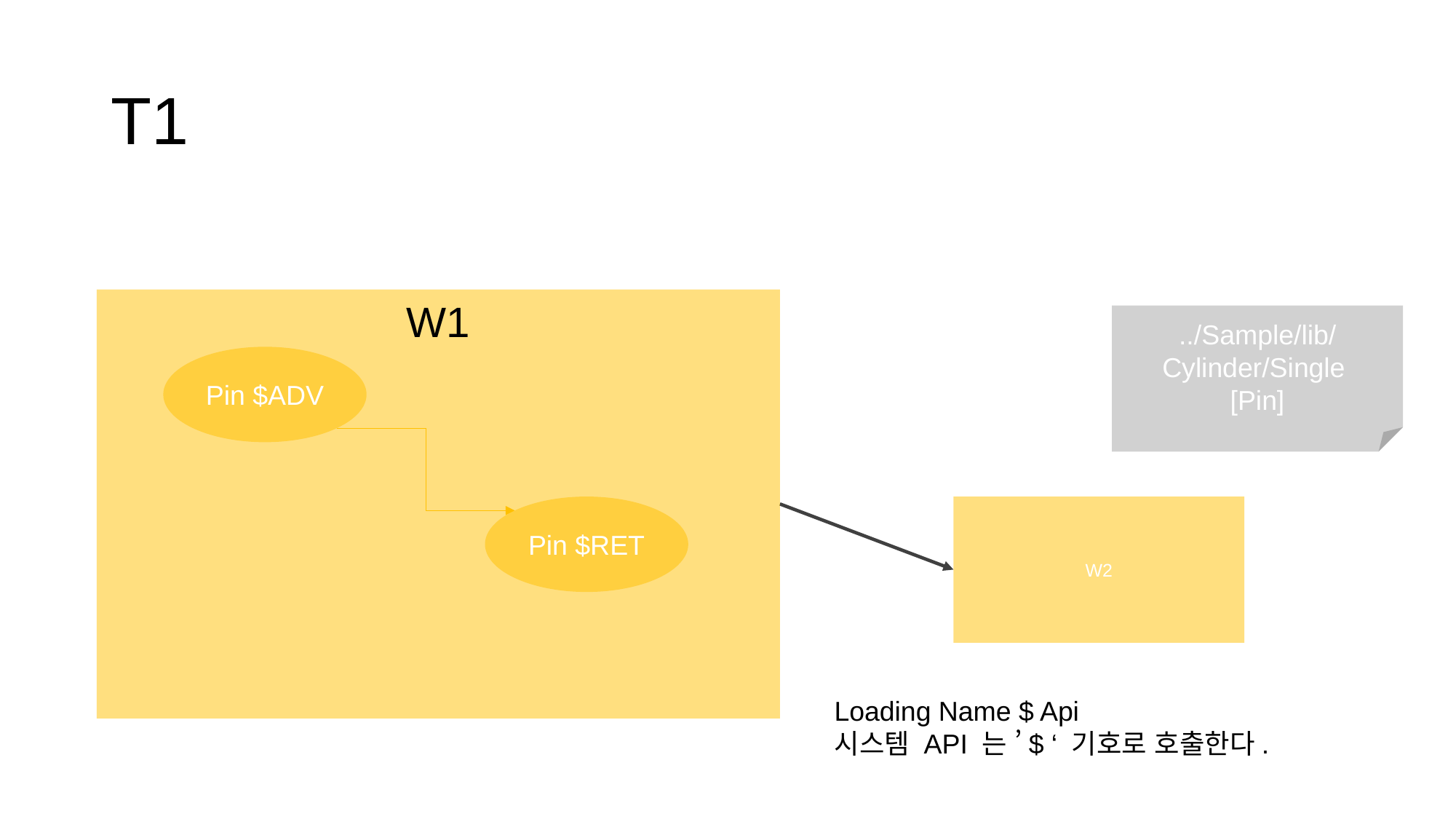

# T1
W1
Pin $ADV
Pin $RET
../Sample/lib/Cylinder/Single
[Pin]
W2
Loading Name $ Api
시스템 API 는 ’$ ‘ 기호로 호출한다.